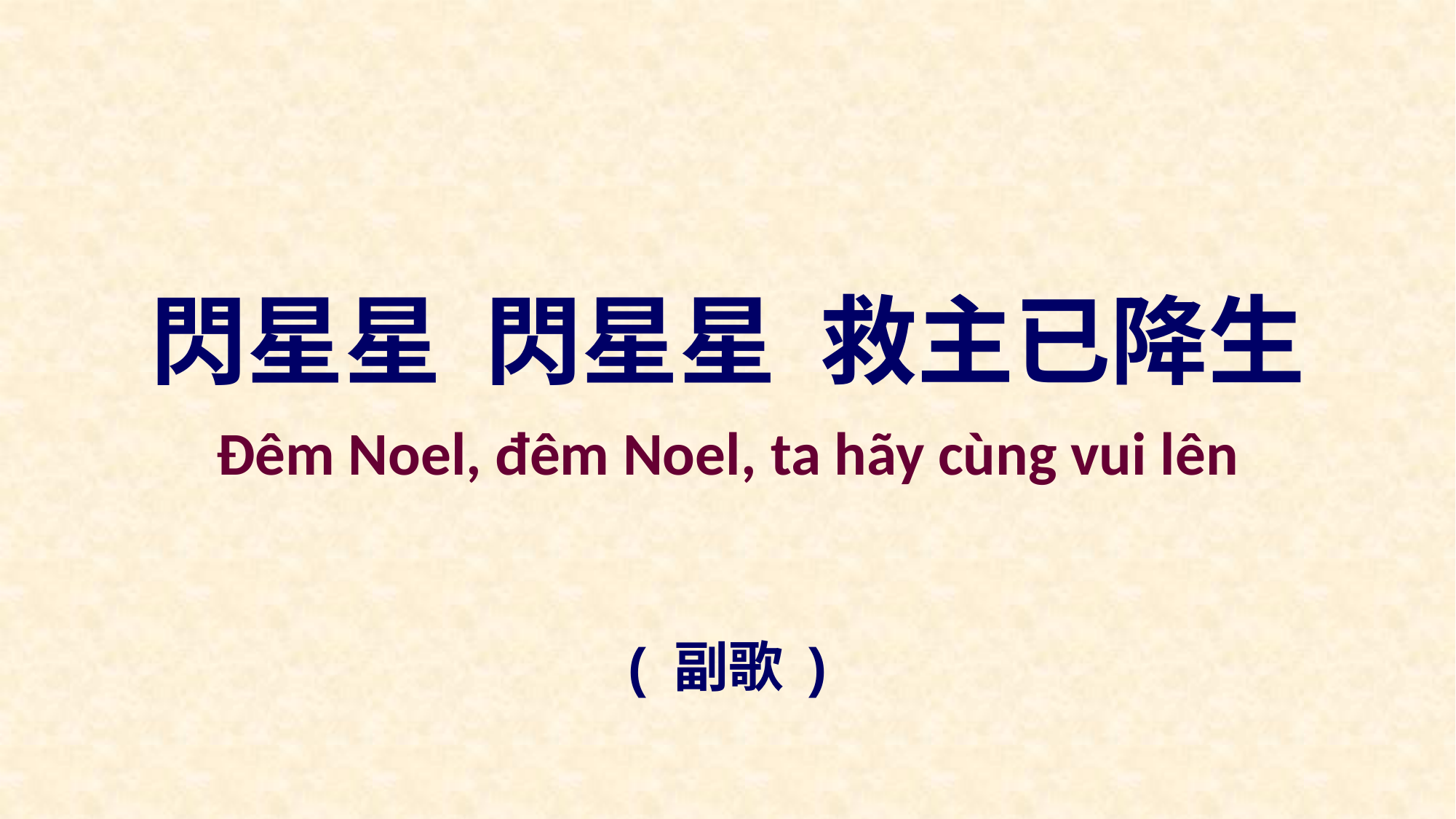

閃星星  閃星星  救主已降生
Đêm Noel, đêm Noel, ta hãy cùng vui lên
( 副歌 )